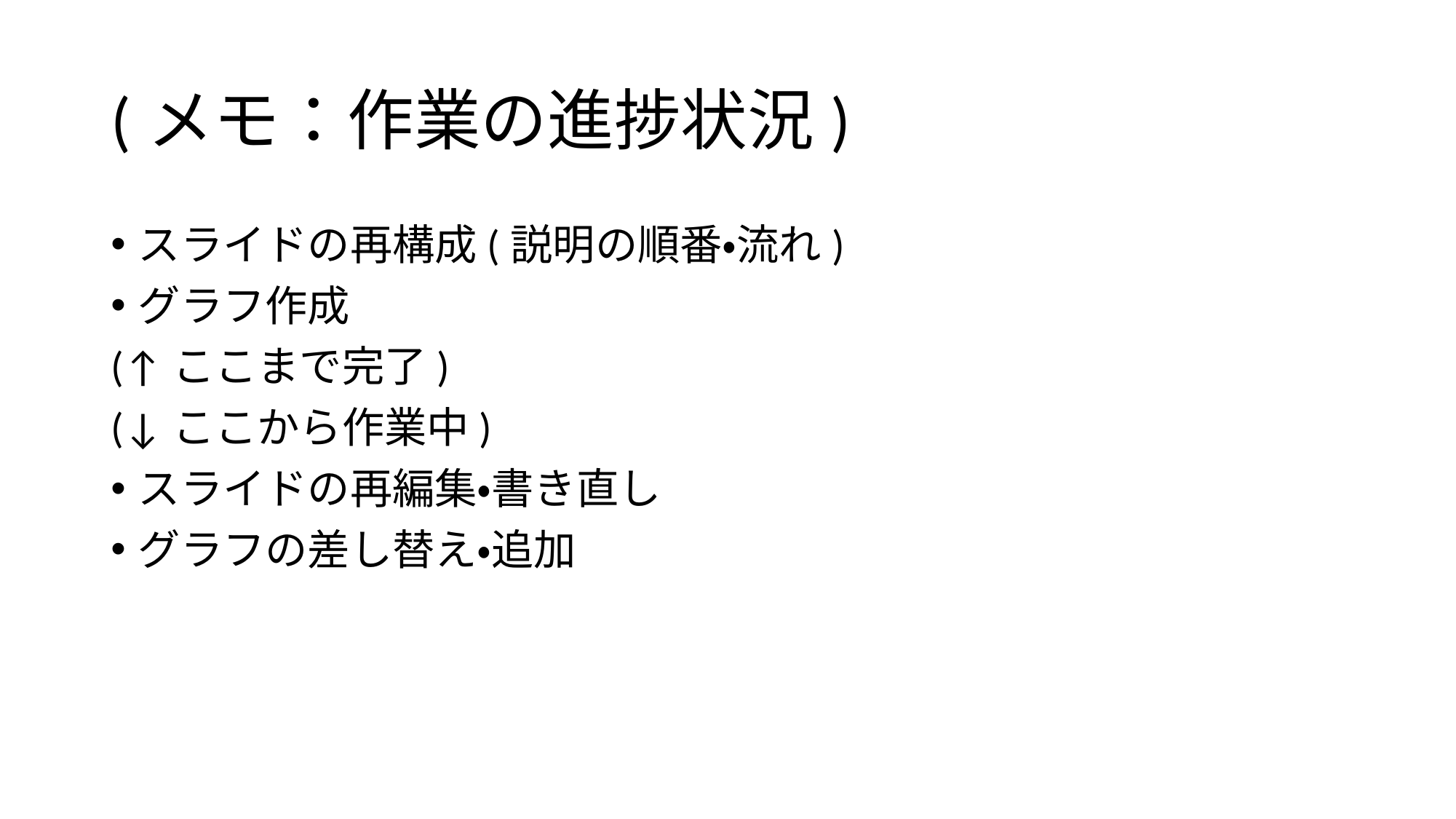

# (メモ：作業の進捗状況)
スライドの再構成(説明の順番・流れ)
グラフ作成
(↑ここまで完了)
(↓ここから作業中)
スライドの再編集・書き直し
グラフの差し替え・追加